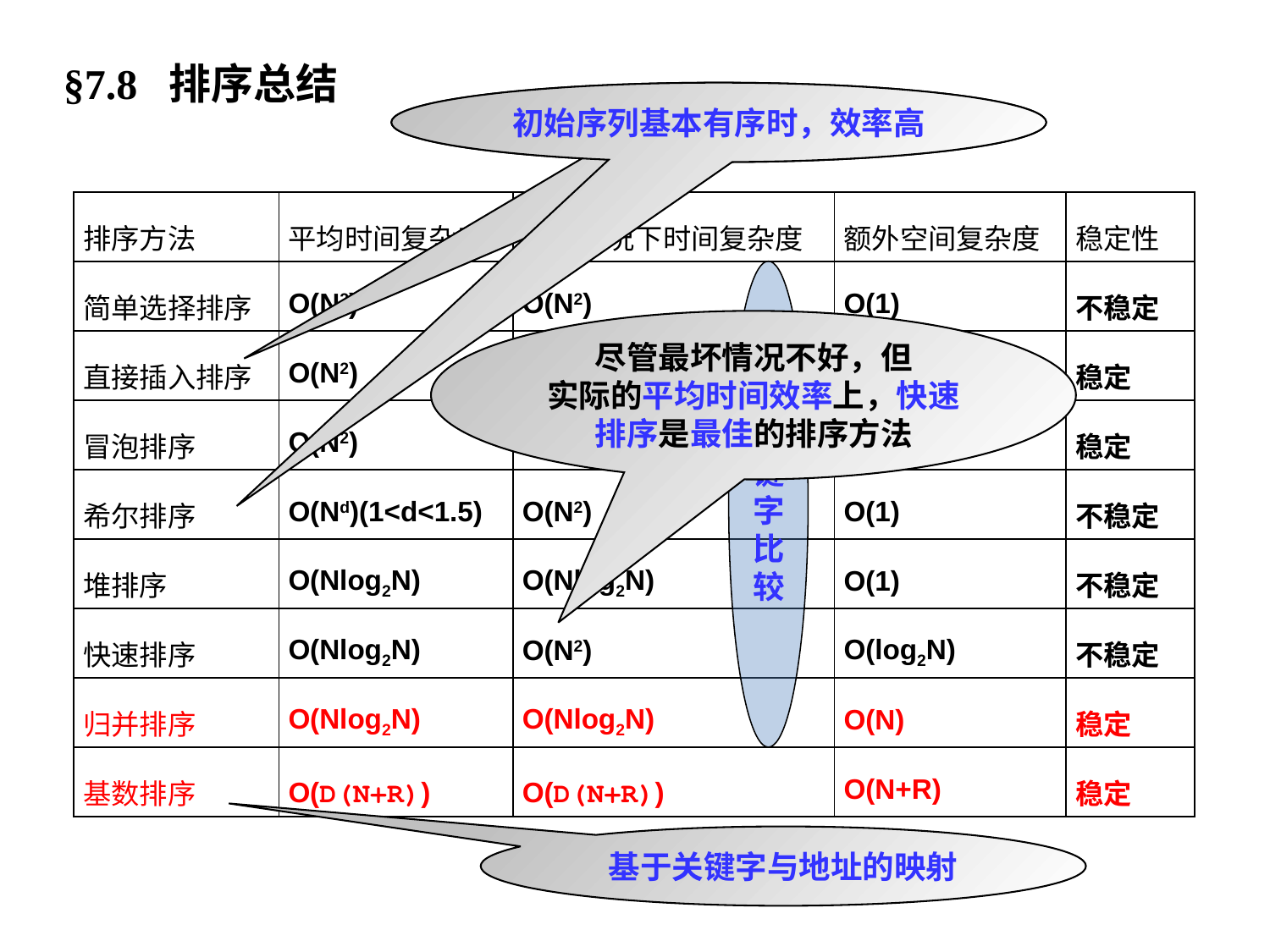

§7.8  排序总结
初始序列基本有序时，效率高
初始序列基本有序时，效率高
| 排序方法 | 平均时间复杂度 | 最坏情况下时间复杂度 | 额外空间复杂度 | 稳定性 |
| --- | --- | --- | --- | --- |
| 简单选择排序 | O(N2) | O(N2) | O(1) | 不稳定 |
| 直接插入排序 | O(N2) | O(N2) | O(1) | 稳定 |
| 冒泡排序 | O(N2) | O(N2) | O(1) | 稳定 |
| 希尔排序 | O(Nd)(1<d<1.5) | O(N2) | O(1) | 不稳定 |
| 堆排序 | O(Nlog2N) | O(Nlog2N) | O(1) | 不稳定 |
| 快速排序 | O(Nlog2N) | O(N2) | O(log2N) | 不稳定 |
| 归并排序 | O(Nlog2N) | O(Nlog2N) | O(N) | 稳定 |
| 基数排序 | O(D(N+R)) | O(D(N+R)) | O(N+R) | 稳定 |
基于关键字比较
尽管最坏情况不好，但
实际的平均时间效率上，快速排序是最佳的排序方法
基于关键字与地址的映射